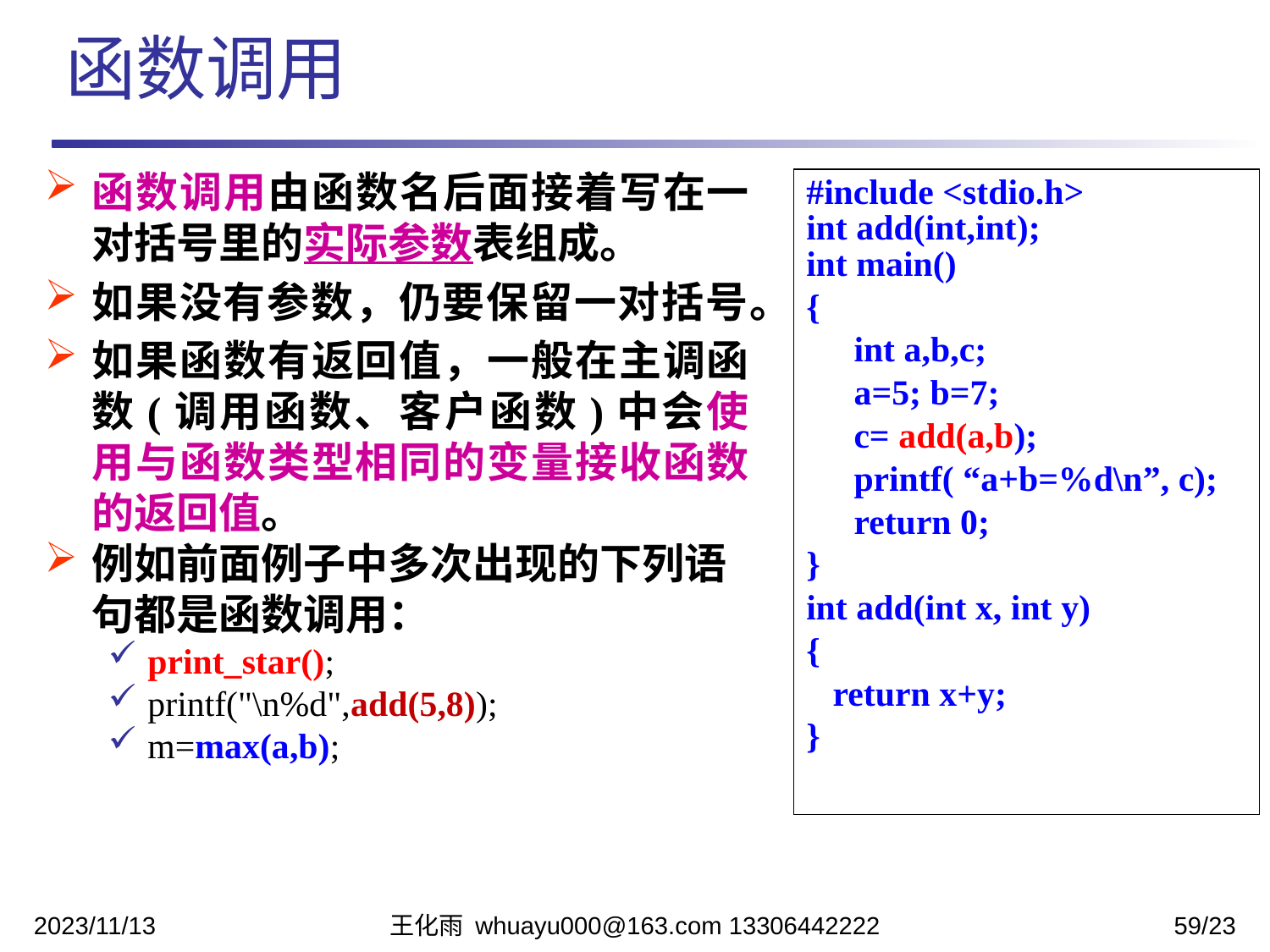

函数调用
函数调用由函数名后面接着写在一对括号里的实际参数表组成。
如果没有参数，仍要保留一对括号。
如果函数有返回值，一般在主调函数(调用函数、客户函数)中会使用与函数类型相同的变量接收函数的返回值。
例如前面例子中多次出现的下列语句都是函数调用：
print_star();
printf("\n%d",add(5,8));
m=max(a,b);

#include <stdio.h>
int add(int,int);
int main()
{
	int a,b,c;
 	a=5; b=7;
 	c= add(a,b);
	printf( “a+b=%d\n”, c);
	return 0;
}
int add(int x, int y)
{
   return x+y;
}
2023/11/13
王化雨 whuayu000@163.com 13306442222
59/23